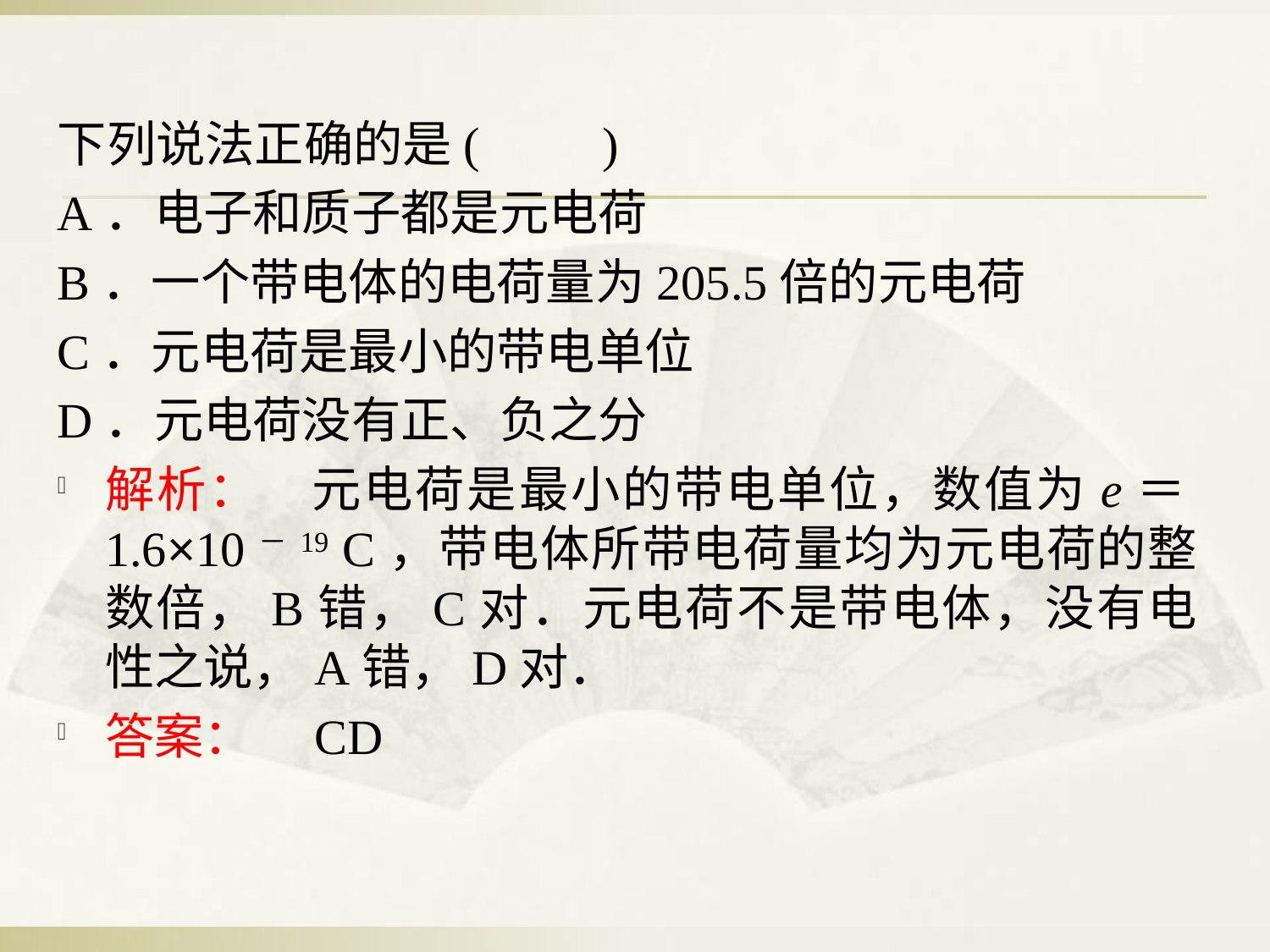

下列说法正确的是(　　)
A．电子和质子都是元电荷
B．一个带电体的电荷量为205.5倍的元电荷
C．元电荷是最小的带电单位
D．元电荷没有正、负之分
解析：　元电荷是最小的带电单位，数值为e＝1.6×10－19 C，带电体所带电荷量均为元电荷的整数倍，B错，C对．元电荷不是带电体，没有电性之说，A错，D对．
答案：　CD